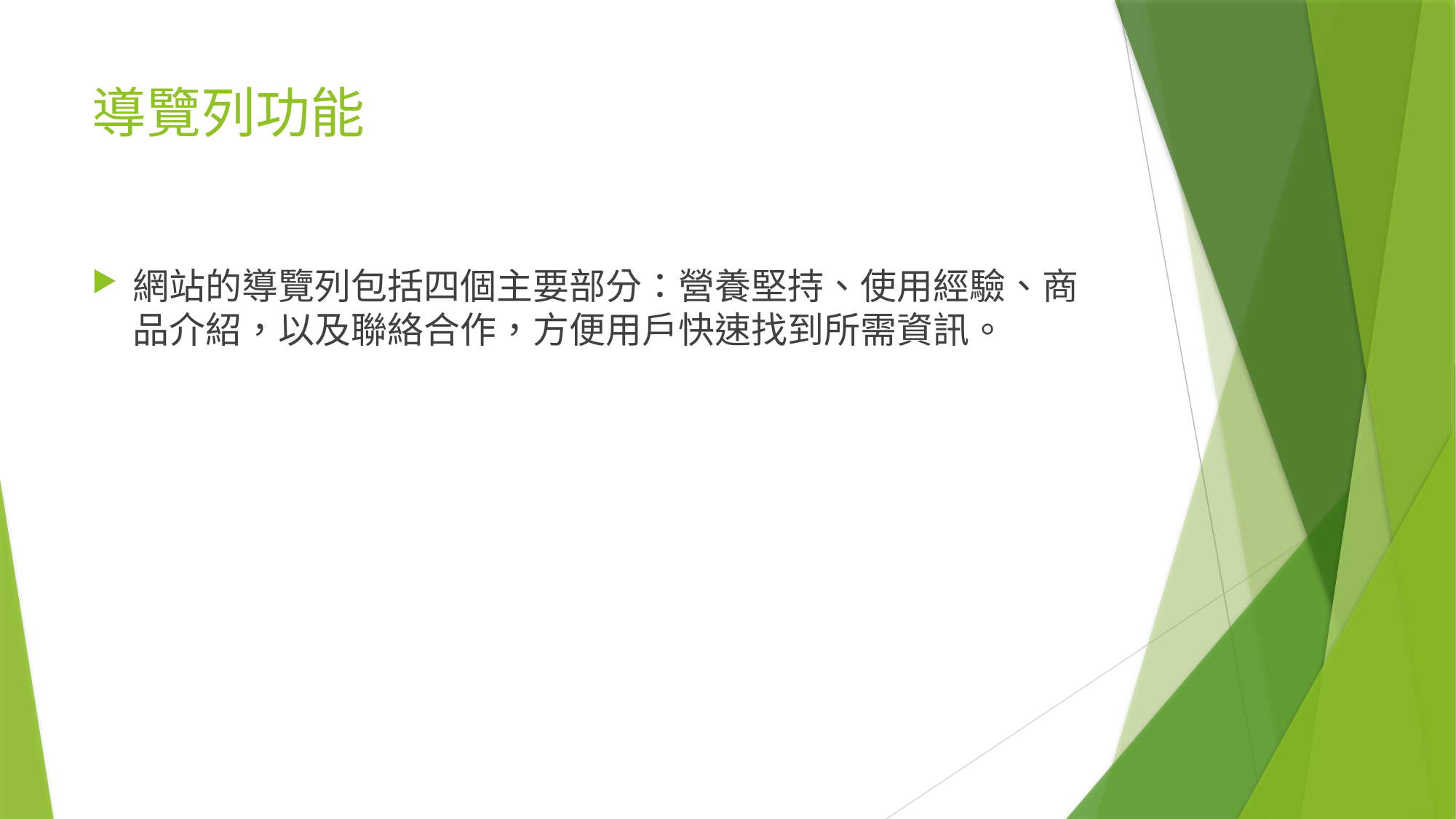

# 導覽列功能
網站的導覽列包括四個主要部分：營養堅持、使用經驗、商品介紹，以及聯絡合作，方便用戶快速找到所需資訊。